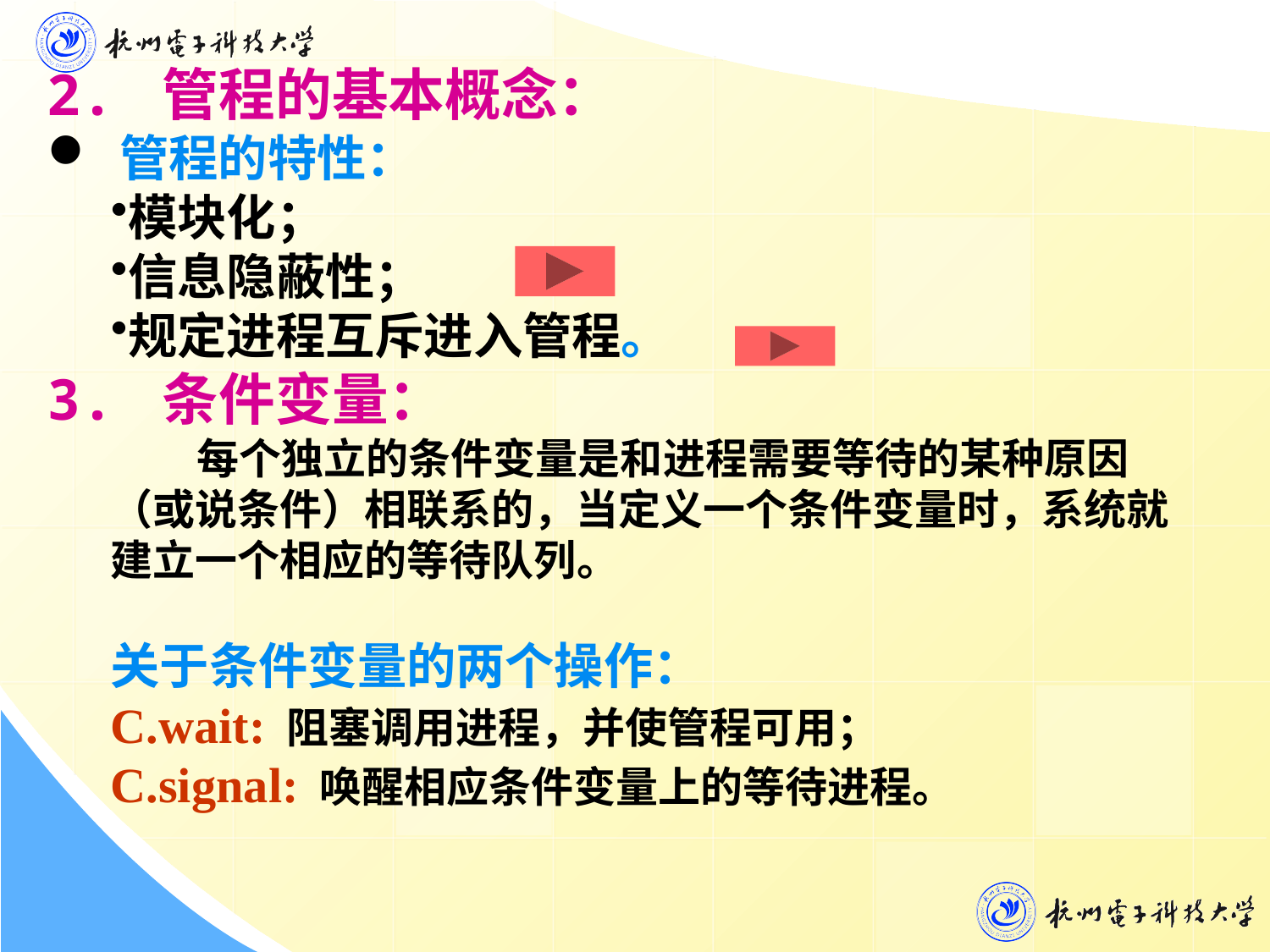

2. 管程的基本概念：
 管程的特性：
模块化；
信息隐蔽性；
规定进程互斥进入管程。
3. 条件变量：
        每个独立的条件变量是和进程需要等待的某种原因（或说条件）相联系的，当定义一个条件变量时，系统就建立一个相应的等待队列。

关于条件变量的两个操作：
C.wait: 阻塞调用进程，并使管程可用；
C.signal: 唤醒相应条件变量上的等待进程。